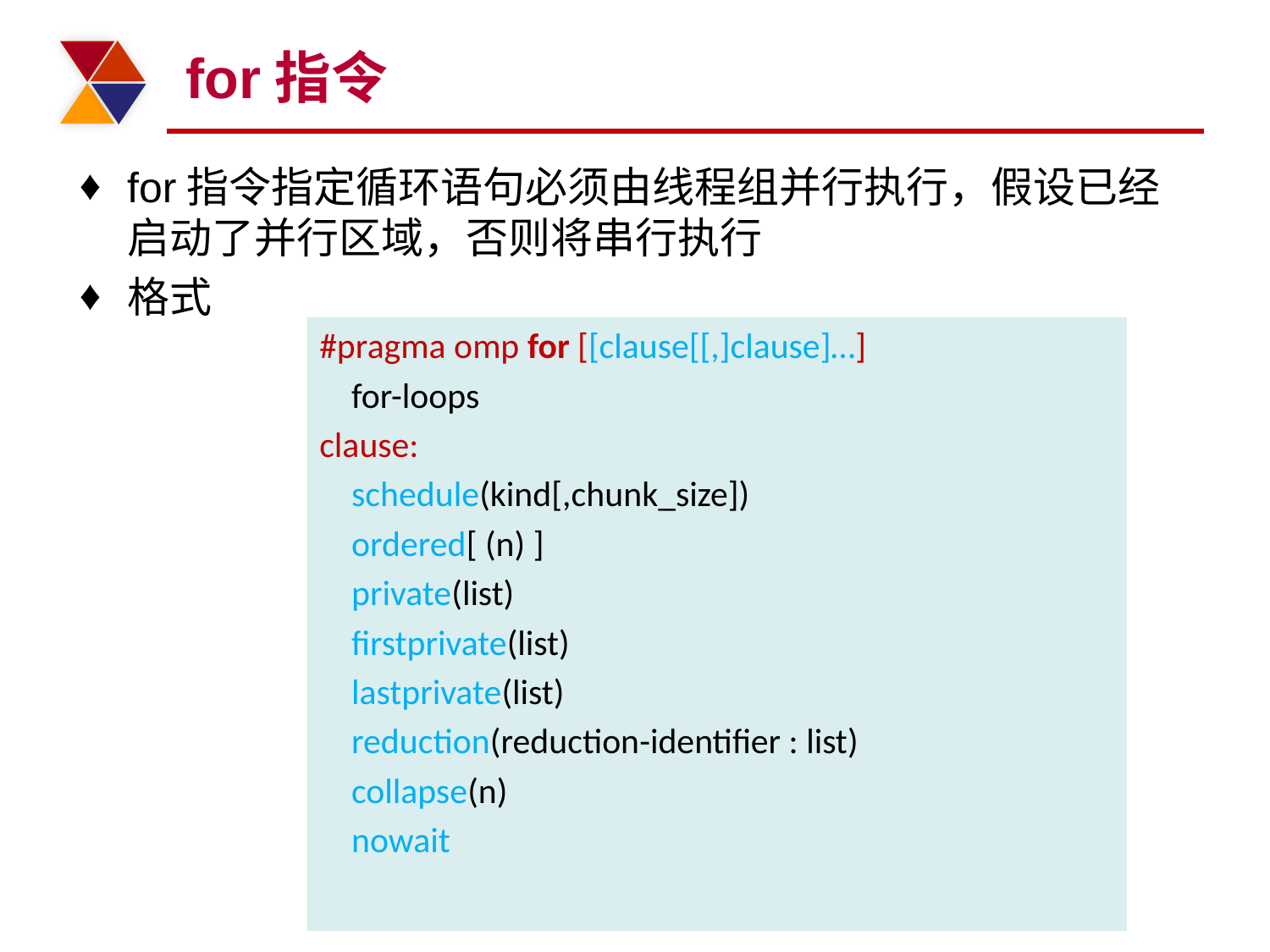

# for指令
for指令指定循环语句必须由线程组并行执行，假设已经启动了并行区域，否则将串行执行
格式

#pragma omp for [[clause[[,]clause]…]
    for-loops
clause:
    schedule(kind[,chunk_size])
    ordered[ (n) ]
    private(list)
    firstprivate(list)
    lastprivate(list)
    reduction(reduction-identifier : list)
    collapse(n)
    nowait